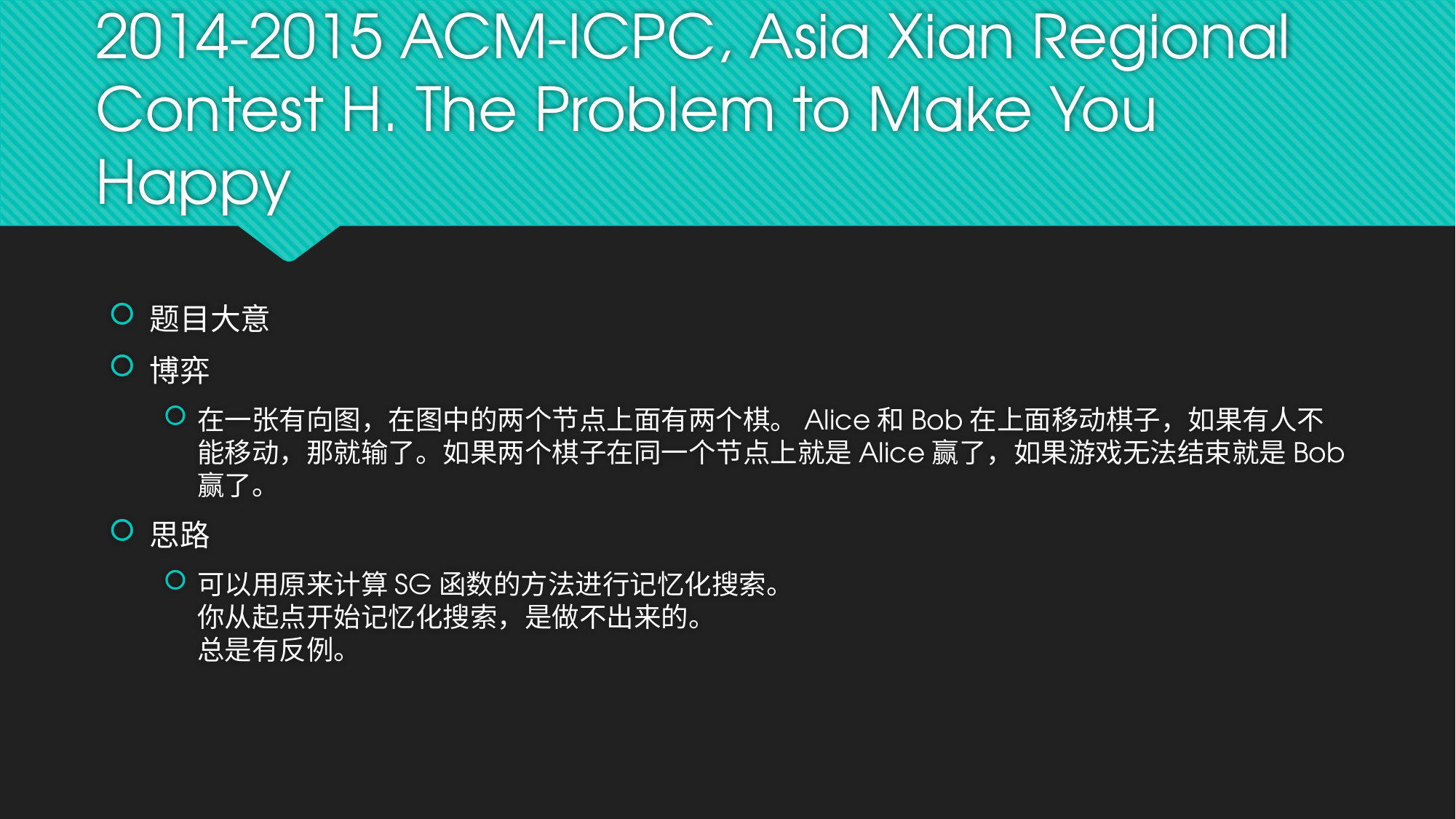

# 2014-2015 ACM-ICPC, Asia Xian Regional Contest H. The Problem to Make You Happy
题目大意
博弈
在一张有向图，在图中的两个节点上面有两个棋。Alice和Bob在上面移动棋子，如果有人不能移动，那就输了。如果两个棋子在同一个节点上就是Alice赢了，如果游戏无法结束就是Bob赢了。
思路
可以用原来计算SG函数的方法进行记忆化搜索。 
你从起点开始记忆化搜索，是做不出来的。 
总是有反例。